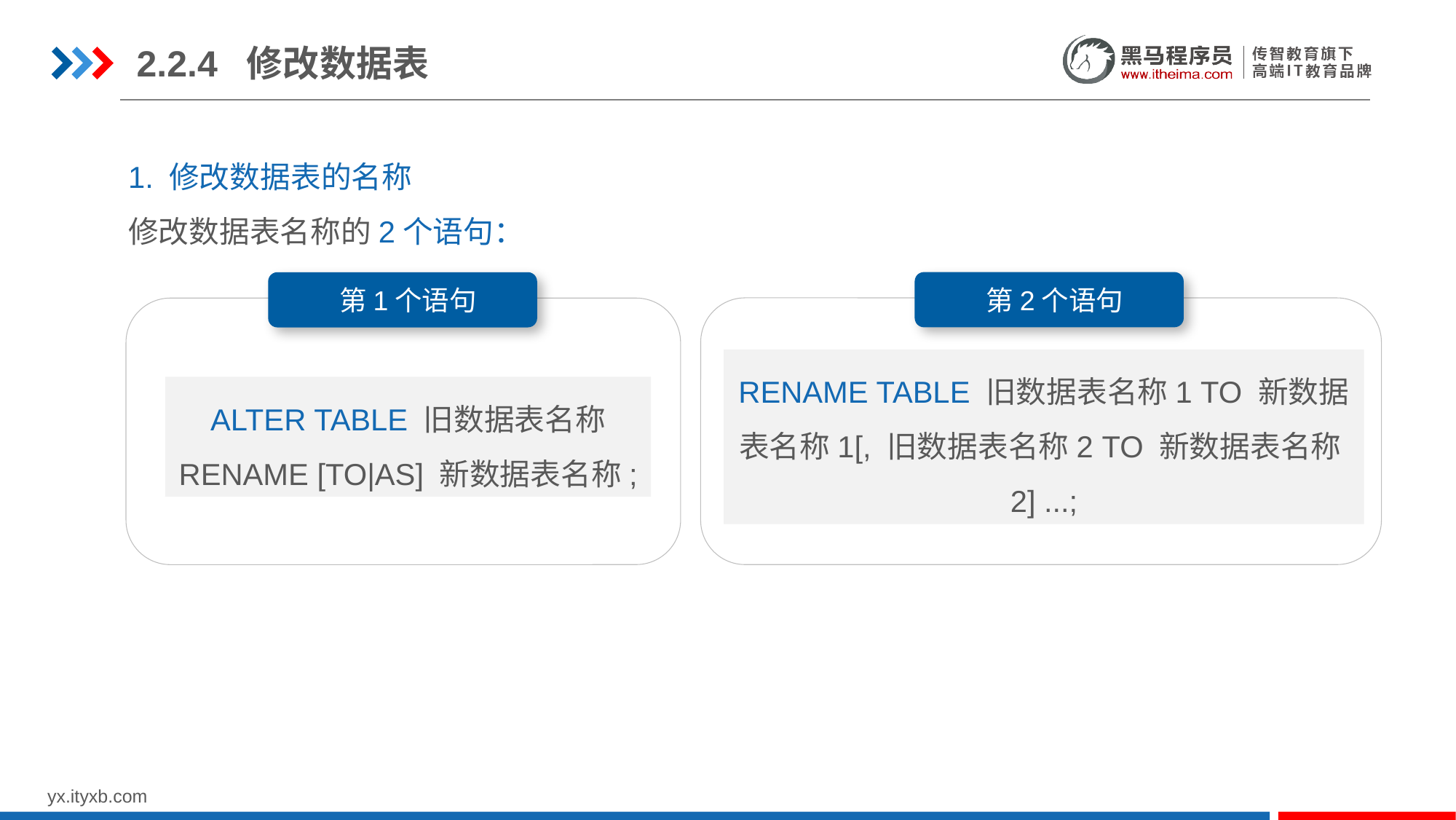

2.2.4  修改数据表
1. 修改数据表的名称
修改数据表名称的2个语句：

第2个语句
第1个语句

ALTER TABLE 旧数据表名称 RENAME [TO|AS] 新数据表名称;
RENAME TABLE 旧数据表名称1 TO 新数据表名称1[, 旧数据表名称2 TO 新数据表名称2] ...;